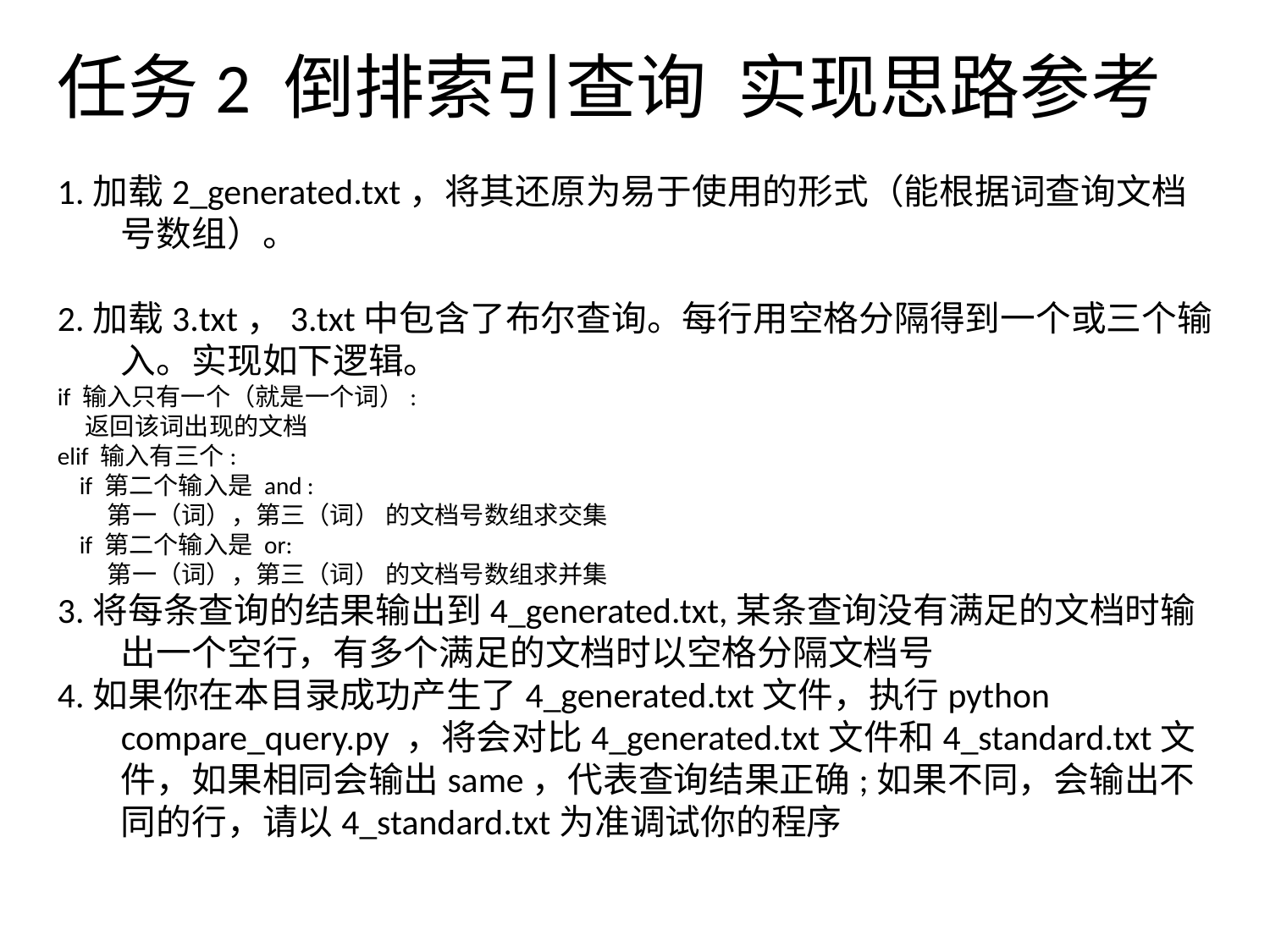

任务2 倒排索引查询  实现思路参考

1.加载2_generated.txt，将其还原为易于使用的形式（能根据词查询文档号数组）。

2.加载3.txt，3.txt中包含了布尔查询。每行用空格分隔得到一个或三个输入。实现如下逻辑。
if 输入只有一个（就是一个词）:
    返回该词出现的文档
elif 输入有三个:
    if 第二个输入是 and :
        第一（词），第三（词） 的文档号数组求交集
    if 第二个输入是 or:
        第一（词），第三（词） 的文档号数组求并集
3.将每条查询的结果输出到4_generated.txt,某条查询没有满足的文档时输出一个空行，有多个满足的文档时以空格分隔文档号
4.如果你在本目录成功产生了4_generated.txt文件，执行python compare_query.py ，将会对比4_generated.txt文件和4_standard.txt文件，如果相同会输出same，代表查询结果正确;如果不同，会输出不同的行，请以4_standard.txt为准调试你的程序